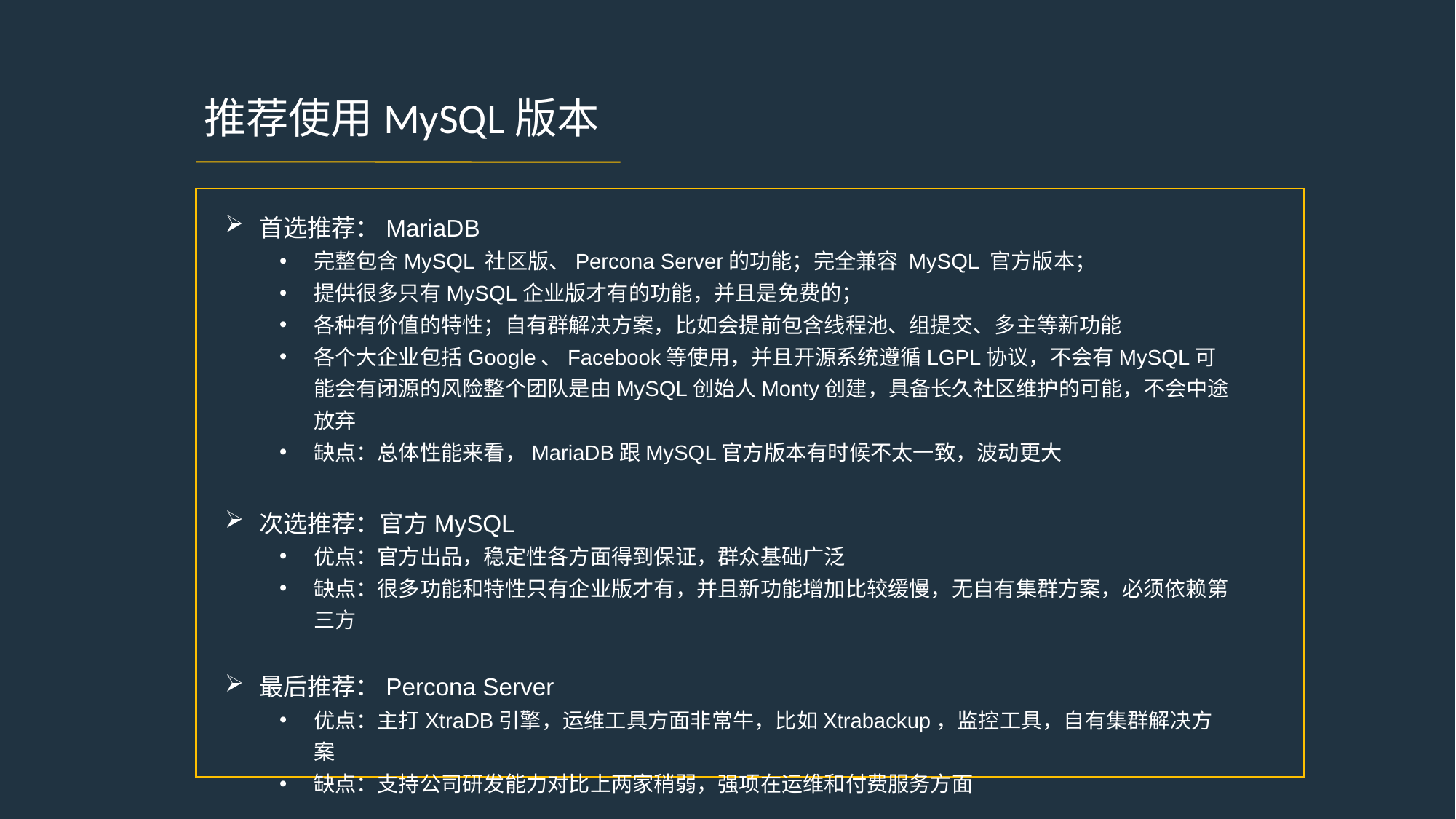

推荐使用MySQL版本

首选推荐：MariaDB
完整包含MySQL 社区版、Percona Server的功能；完全兼容 MySQL 官方版本；
提供很多只有MySQL企业版才有的功能，并且是免费的；
各种有价值的特性；自有群解决方案，比如会提前包含线程池、组提交、多主等新功能
各个大企业包括Google、Facebook等使用，并且开源系统遵循LGPL协议，不会有MySQL可能会有闭源的风险整个团队是由MySQL创始人Monty创建，具备长久社区维护的可能，不会中途放弃
缺点：总体性能来看，MariaDB跟MySQL官方版本有时候不太一致，波动更大

次选推荐：官方MySQL
优点：官方出品，稳定性各方面得到保证，群众基础广泛
缺点：很多功能和特性只有企业版才有，并且新功能增加比较缓慢，无自有集群方案，必须依赖第三方

最后推荐：Percona Server
优点：主打XtraDB引擎，运维工具方面非常牛，比如Xtrabackup，监控工具，自有集群解决方案
缺点：支持公司研发能力对比上两家稍弱，强项在运维和付费服务方面